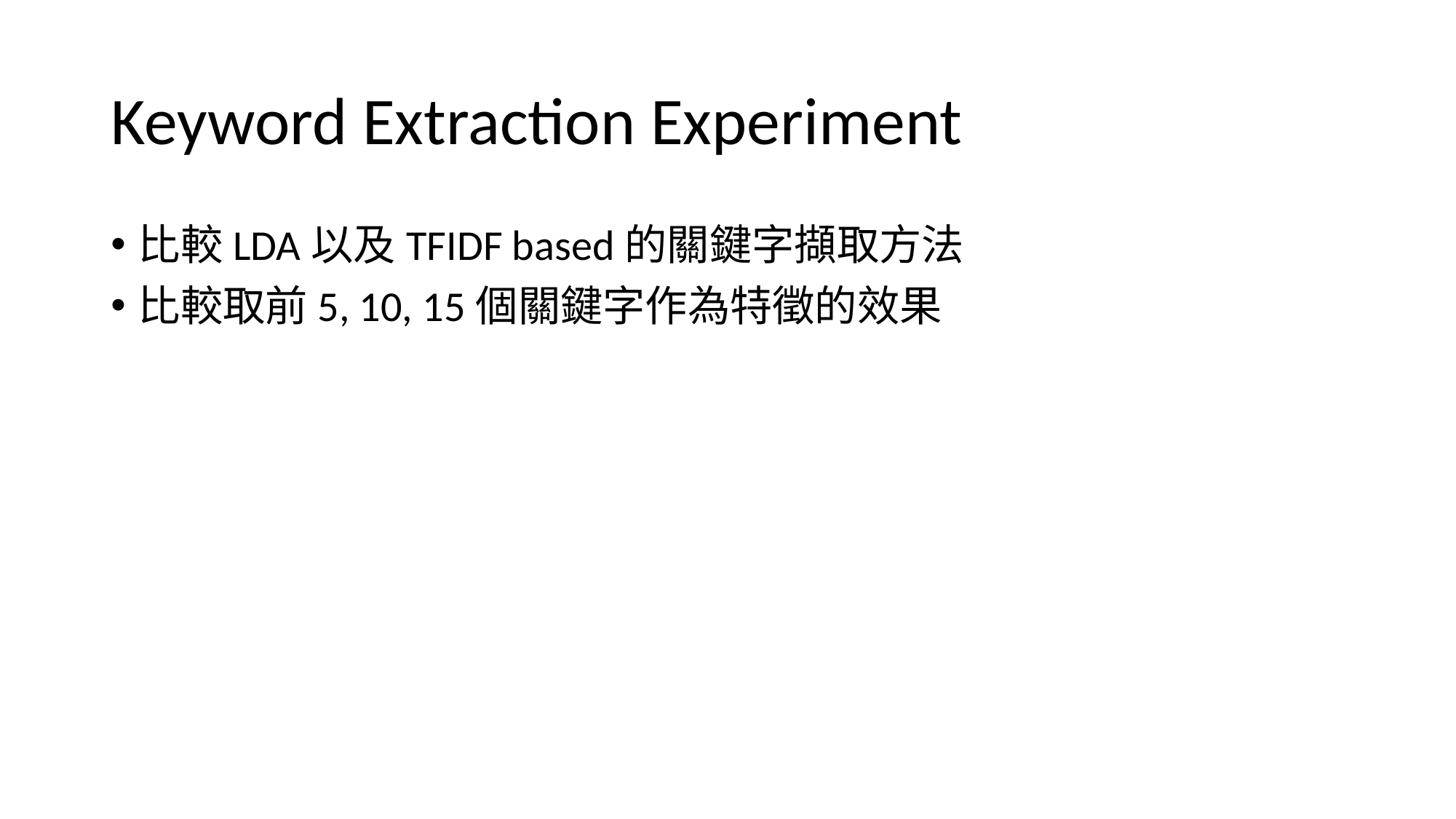

# Keyword Extraction Experiment
比較LDA以及TFIDF based的關鍵字擷取方法
比較取前5, 10, 15個關鍵字作為特徵的效果